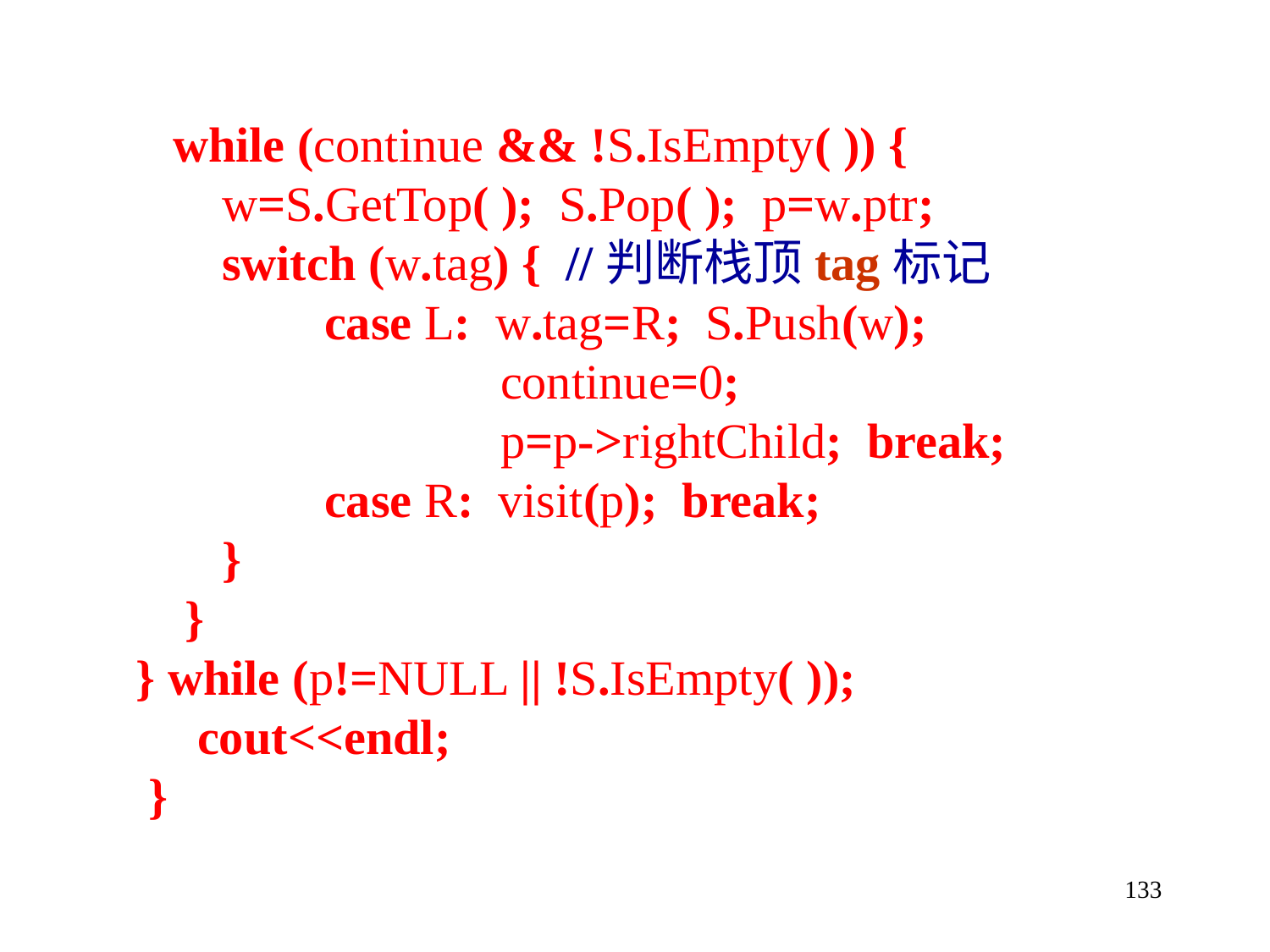

while (continue && !S.IsEmpty( )) {
       w=S.GetTop( );  S.Pop( );  p=w.ptr;
       switch (w.tag) {  //判断栈顶tag标记
	     case L:  w.tag=R;  S.Push(w);
		         continue=0;
		         p=p->rightChild;  break;
	     case R:  visit(p);  break;
       }
    }
} while (p!=NULL || !S.IsEmpty( ));
     cout<<endl;
 }
133